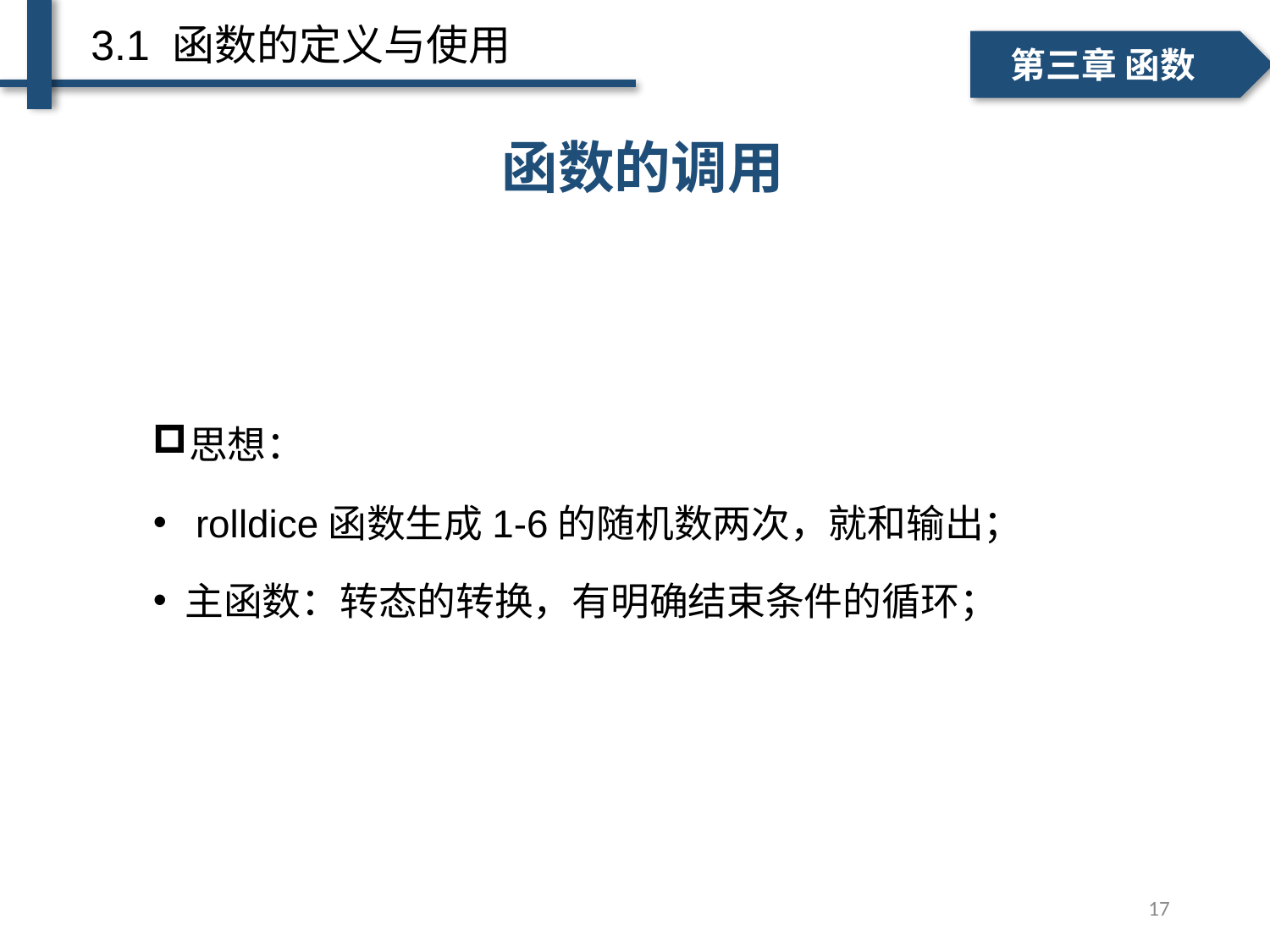

3.1 函数的定义与使用
一、个人简介
二、学术成绩

第三章 函数

函数的调用
函数的声明与使用
思想：
 rolldice函数生成1-6的随机数两次，就和输出；
主函数：转态的转换，有明确结束条件的循环；

17